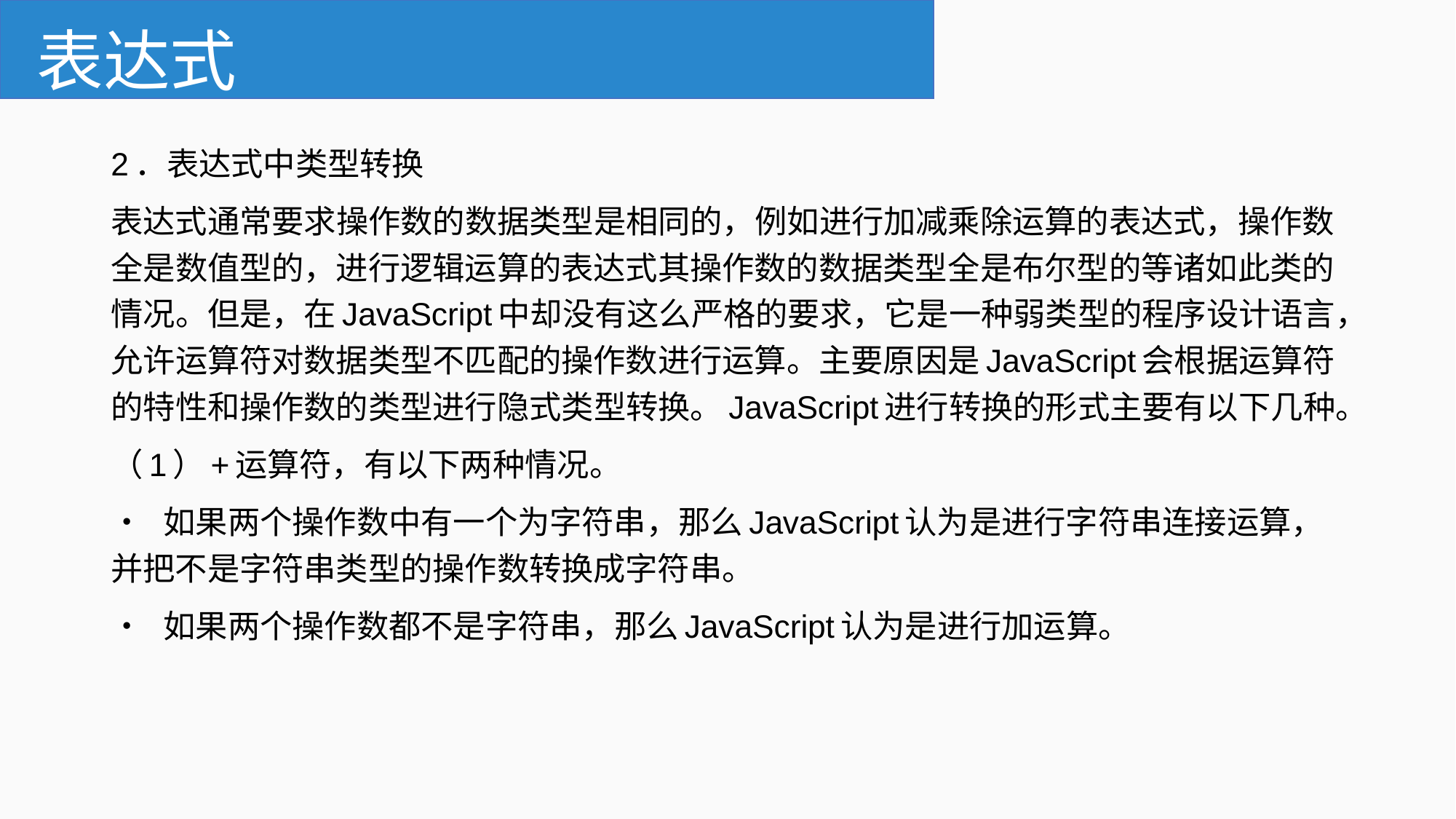

# 表达式
2．表达式中类型转换
表达式通常要求操作数的数据类型是相同的，例如进行加减乘除运算的表达式，操作数全是数值型的，进行逻辑运算的表达式其操作数的数据类型全是布尔型的等诸如此类的情况。但是，在JavaScript中却没有这么严格的要求，它是一种弱类型的程序设计语言，允许运算符对数据类型不匹配的操作数进行运算。主要原因是JavaScript会根据运算符的特性和操作数的类型进行隐式类型转换。JavaScript进行转换的形式主要有以下几种。
（1）+运算符，有以下两种情况。
•  如果两个操作数中有一个为字符串，那么JavaScript认为是进行字符串连接运算，并把不是字符串类型的操作数转换成字符串。
•  如果两个操作数都不是字符串，那么JavaScript认为是进行加运算。